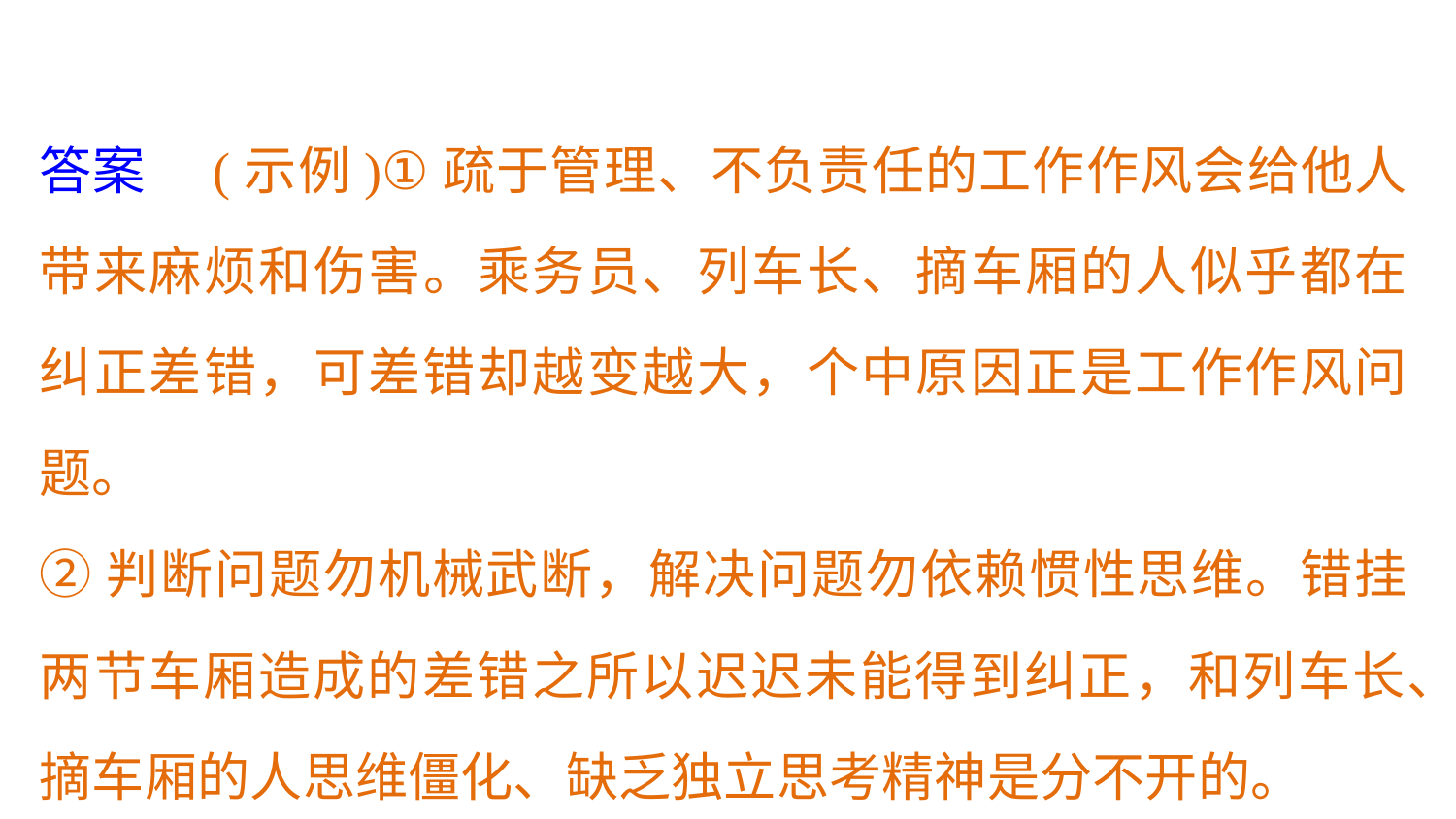

答案　(示例)①疏于管理、不负责任的工作作风会给他人带来麻烦和伤害。乘务员、列车长、摘车厢的人似乎都在纠正差错，可差错却越变越大，个中原因正是工作作风问题。
②判断问题勿机械武断，解决问题勿依赖惯性思维。错挂两节车厢造成的差错之所以迟迟未能得到纠正，和列车长、摘车厢的人思维僵化、缺乏独立思考精神是分不开的。